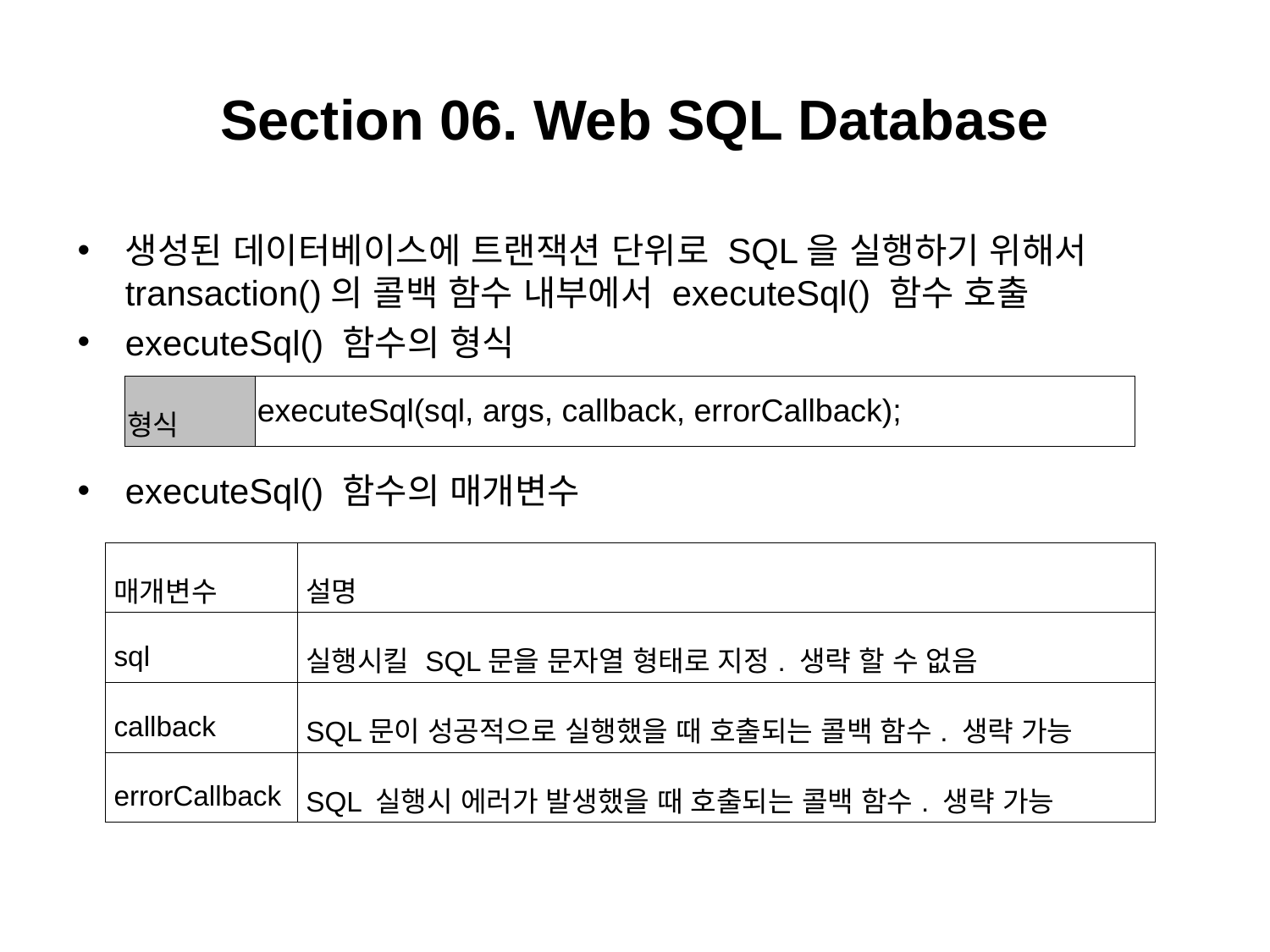

# Section 06. Web SQL Database
생성된 데이터베이스에 트랜잭션 단위로 SQL을 실행하기 위해서transaction()의 콜백 함수 내부에서 executeSql() 함수 호출
executeSql() 함수의 형식

executeSql() 함수의 매개변수

| 형식 | executeSql(sql, args, callback, errorCallback); |
| --- | --- |

| 매개변수 | 설명 |
| --- | --- |
| sql | 실행시킬 SQL문을 문자열 형태로 지정. 생략 할 수 없음 |
| callback | SQL문이 성공적으로 실행했을 때 호출되는 콜백 함수. 생략 가능 |
| errorCallback | SQL 실행시 에러가 발생했을 때 호출되는 콜백 함수. 생략 가능 |